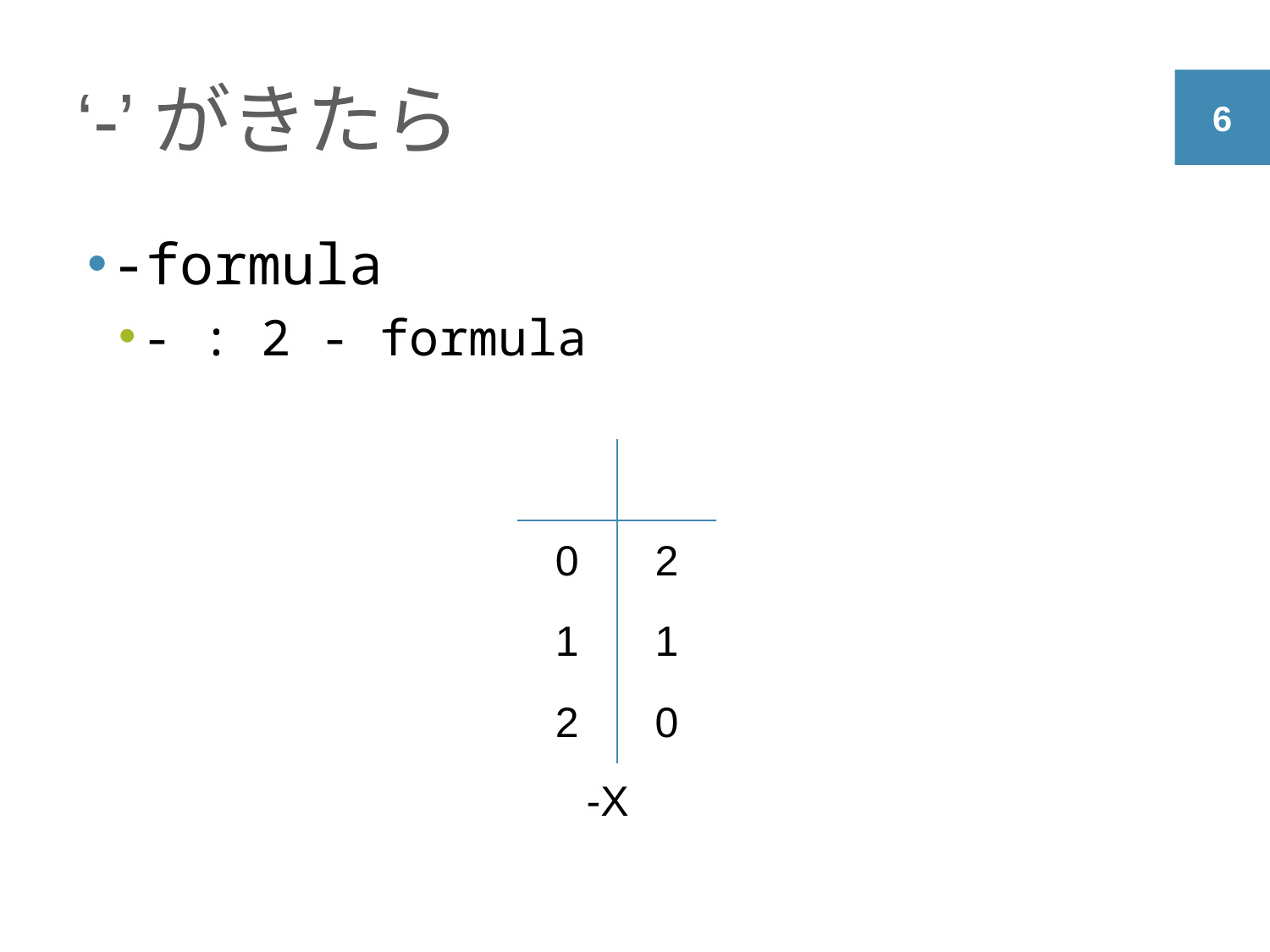

# ‘-’がきたら
-formula
- : 2 - formula
|  |  |
| --- | --- |
| 0 | 2 |
| 1 | 1 |
| 2 | 0 |
-X